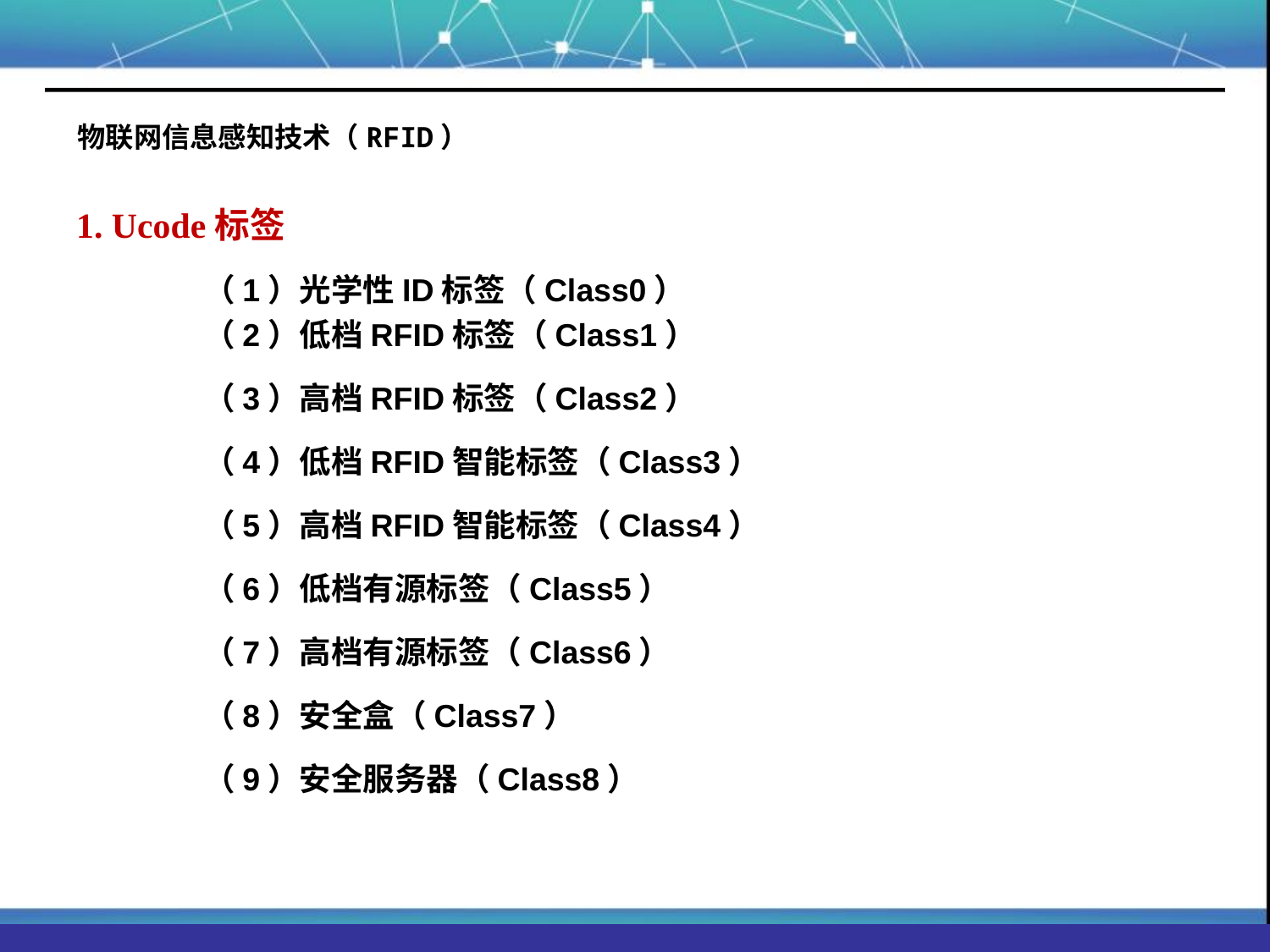

# 物联网信息感知技术（RFID）

1. Ucode标签
	（1）光学性ID标签（Class0）
	（2）低档RFID标签（Class1）
	（3）高档RFID标签（Class2）
	（4）低档RFID智能标签（Class3）
	（5）高档RFID智能标签（Class4）
	（6）低档有源标签（Class5）
	（7）高档有源标签（Class6）
	（8）安全盒（Class7）
	（9）安全服务器（Class8）